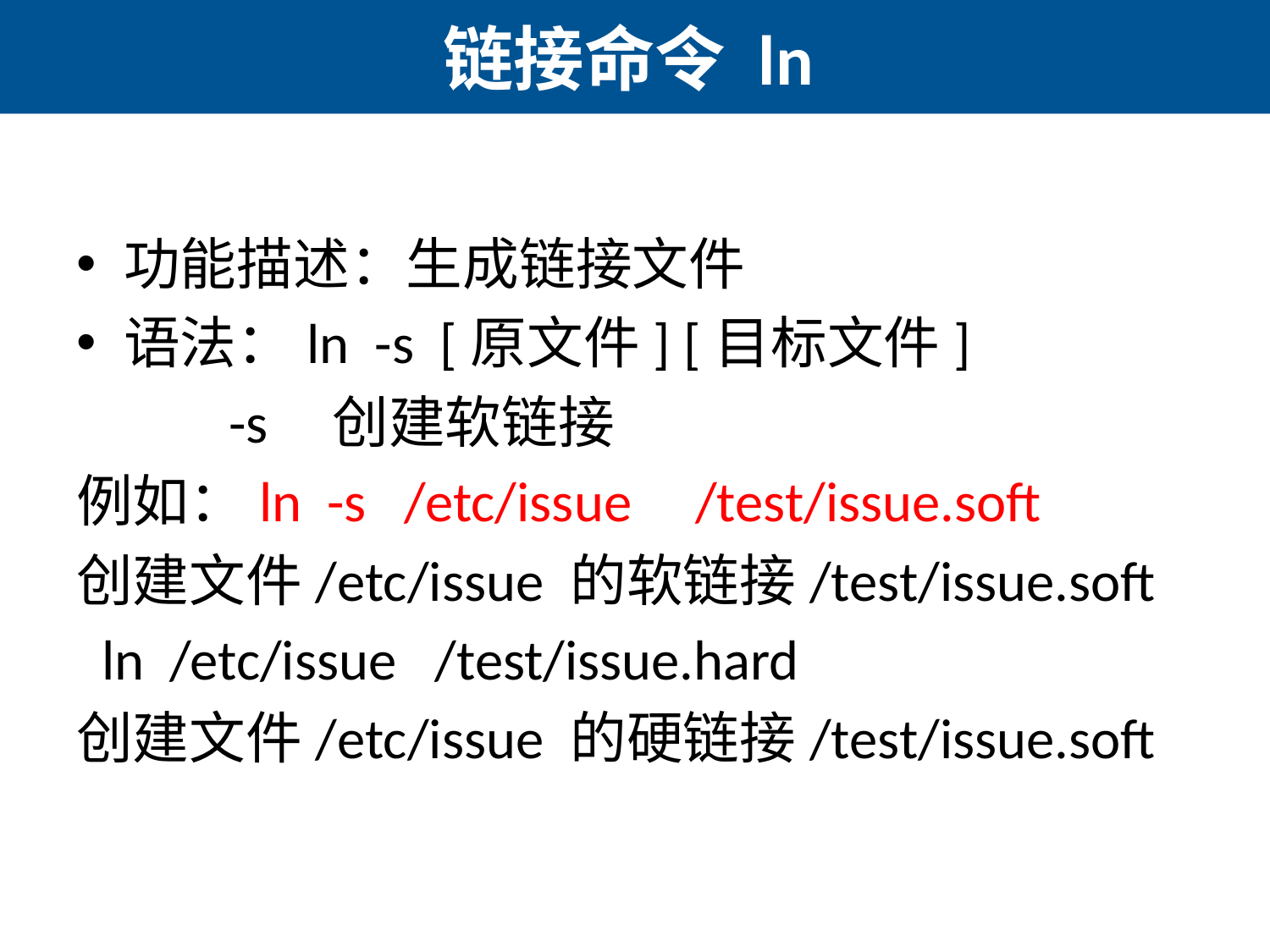

# 链接命令 ln
功能描述：生成链接文件
语法：ln  -s  [原文件] [目标文件]
	  -s    创建软链接
例如：ln  -s   /etc/issue     /test/issue.soft
创建文件/etc/issue 的软链接/test/issue.soft
  ln  /etc/issue   /test/issue.hard
创建文件/etc/issue 的硬链接/test/issue.soft